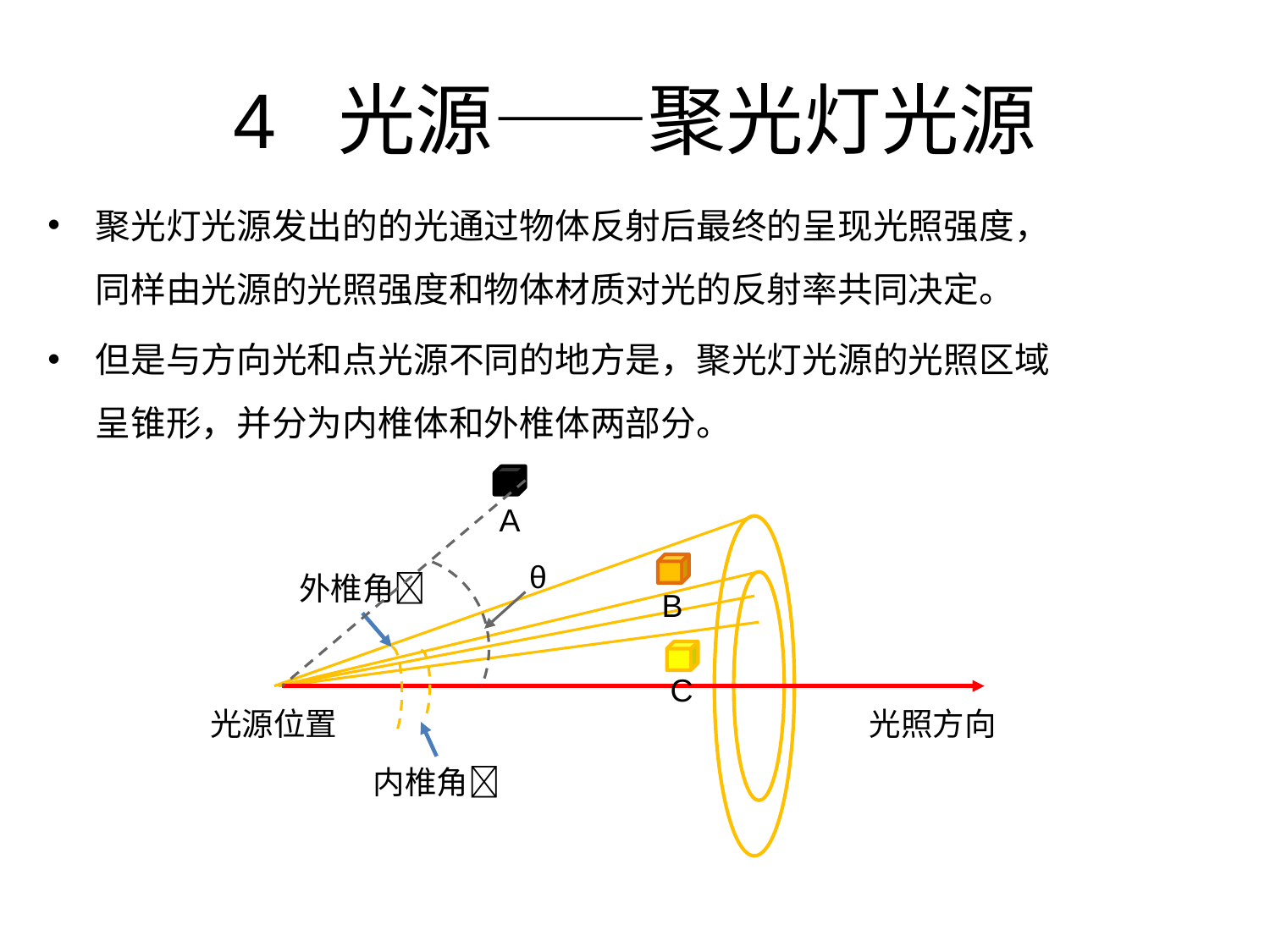

# 4  光源——聚光灯光源
聚光灯光源发出的的光通过物体反射后最终的呈现光照强度，同样由光源的光照强度和物体材质对光的反射率共同决定。
但是与方向光和点光源不同的地方是，聚光灯光源的光照区域呈锥形，并分为内椎体和外椎体两部分。

A

θ

外椎角β

B

C
光源位置
光照方向
内椎角α
15